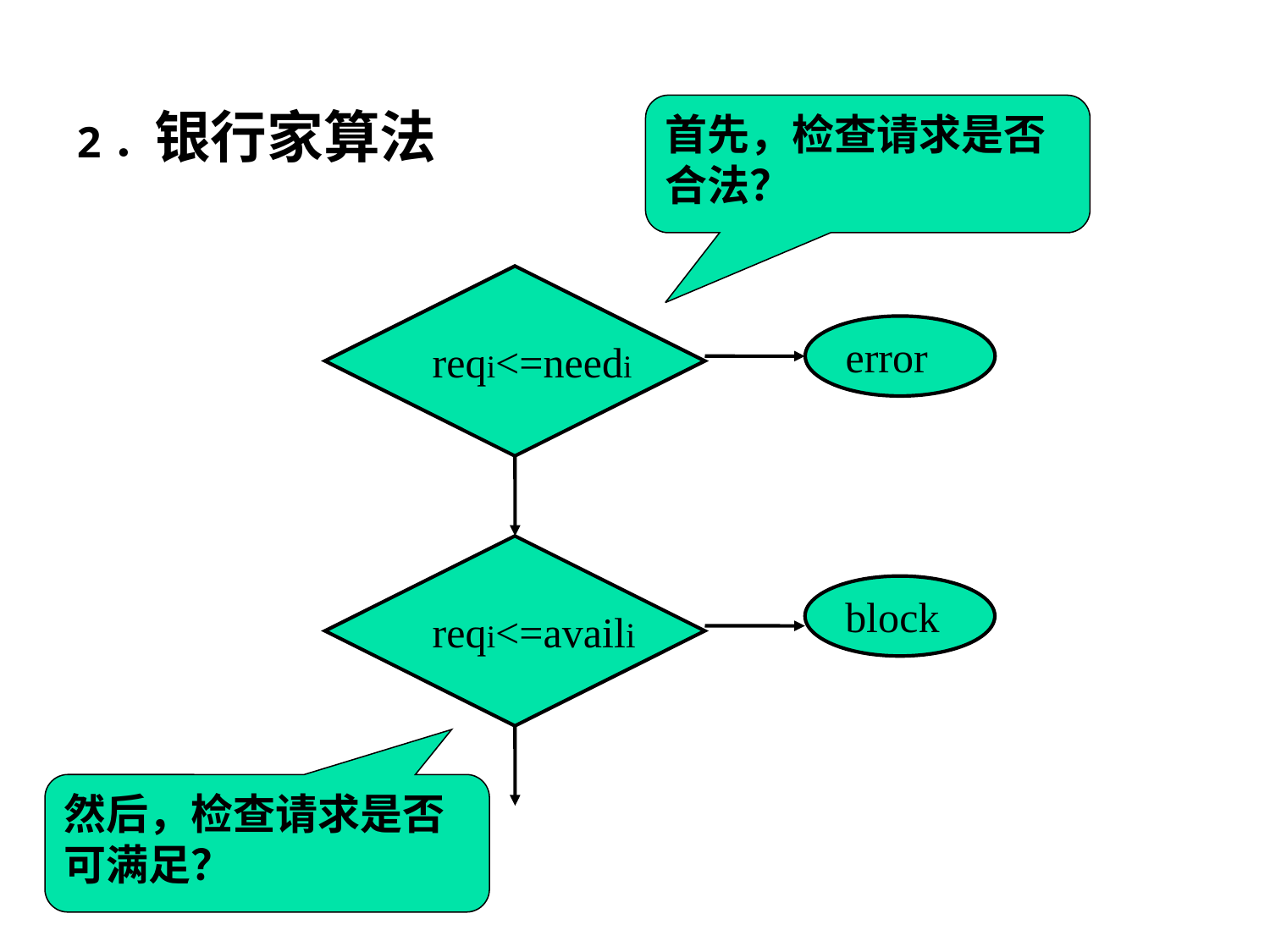

2．银行家算法
首先，检查请求是否合法？
reqi<=needi
error

reqi<=availi
block

然后，检查请求是否可满足？